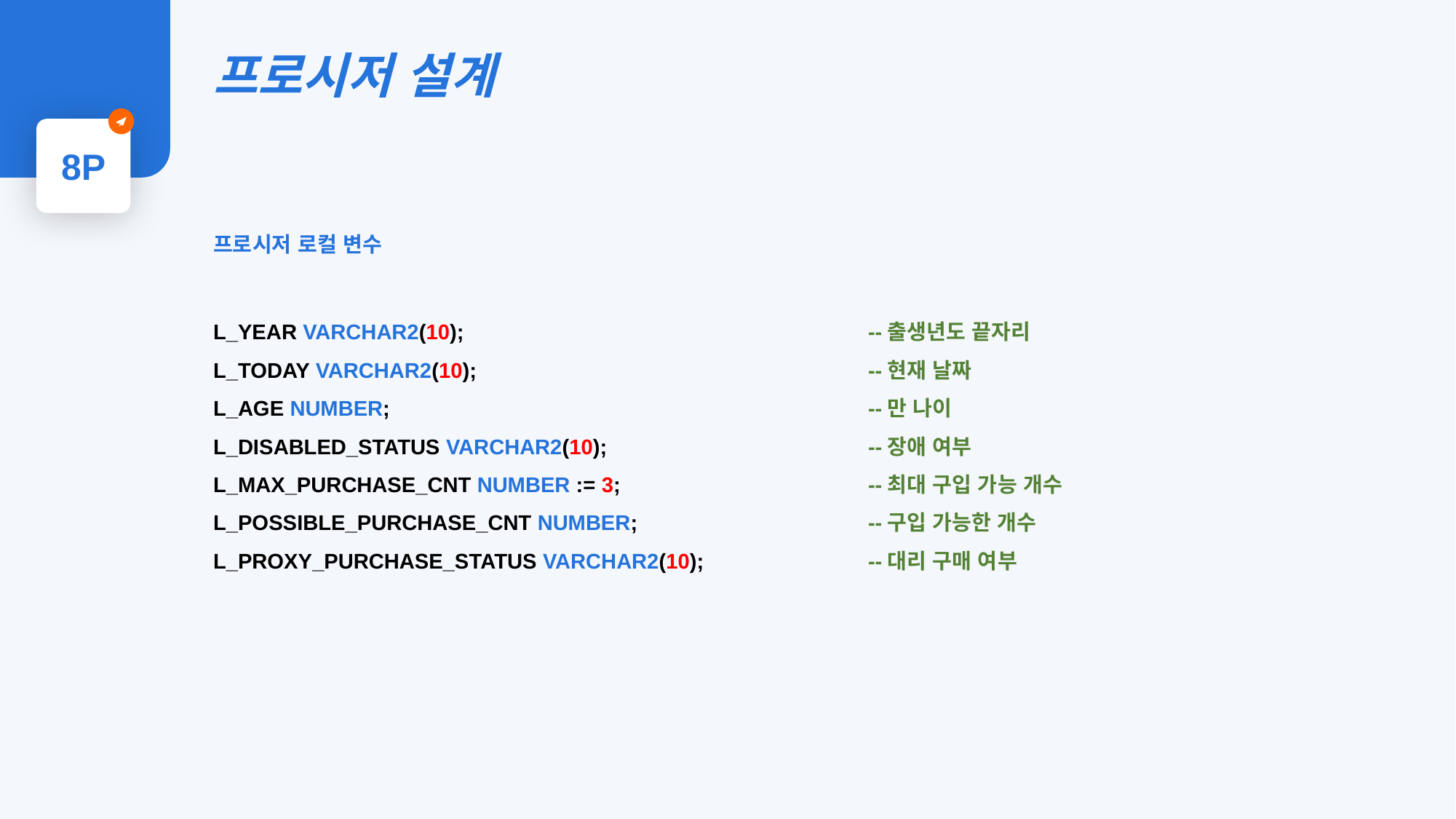

프로시저 설계

8P
프로시저 로컬 변수
L_YEAR VARCHAR2(10);				--출생년도 끝자리
L_TODAY VARCHAR2(10);				--현재 날짜
L_AGE NUMBER;					--만 나이
L_DISABLED_STATUS VARCHAR2(10);			--장애 여부
L_MAX_PURCHASE_CNT NUMBER := 3;			--최대 구입 가능 개수
L_POSSIBLE_PURCHASE_CNT NUMBER;			--구입 가능한 개수
L_PROXY_PURCHASE_STATUS VARCHAR2(10);		--대리 구매 여부